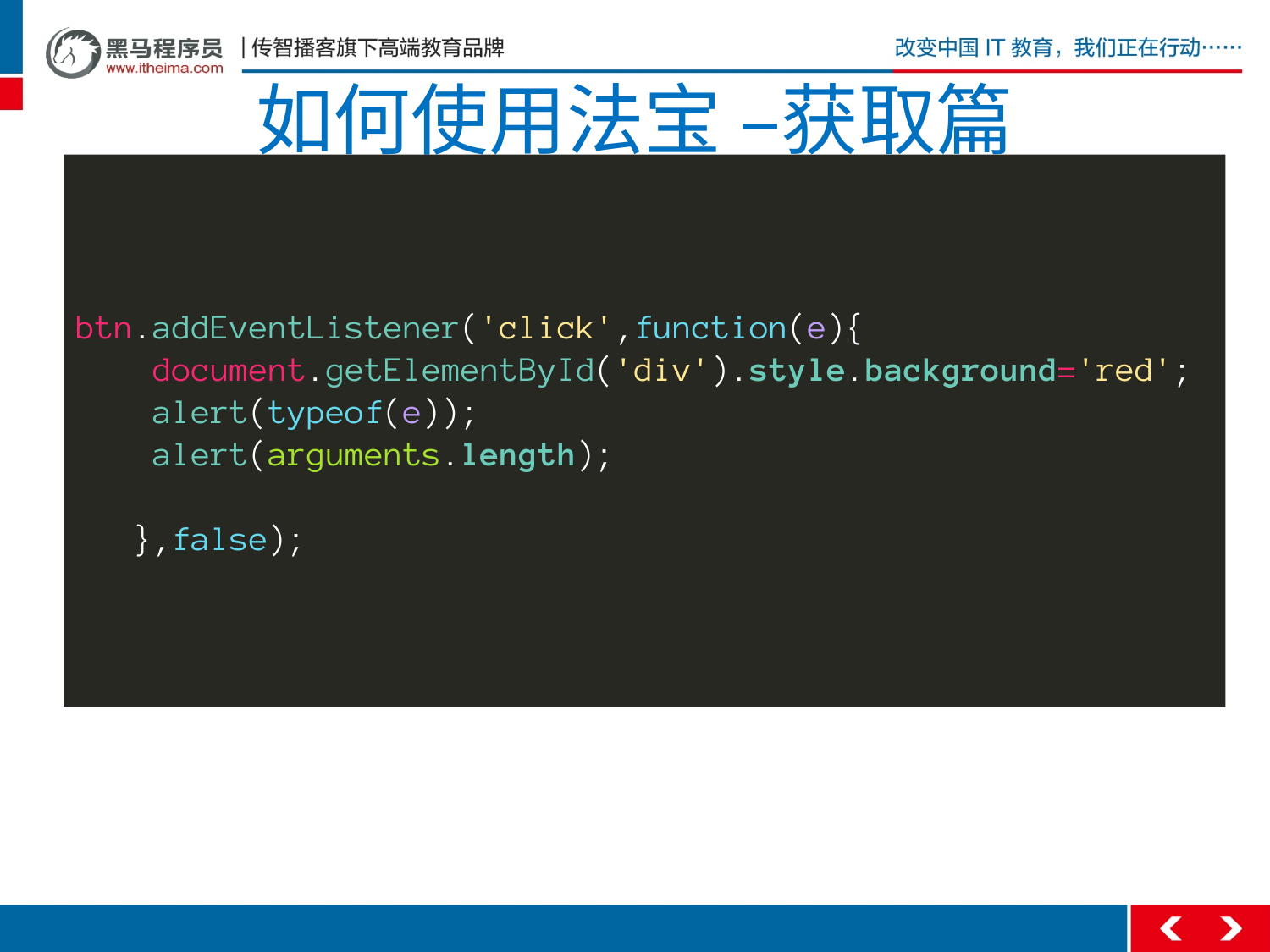

# 如何使用法宝 –获取篇
btn.addEventListener('click',function(e){
    document.getElementById('div').style.background='red';
    alert(typeof(e));
    alert(arguments.length);
   },false);